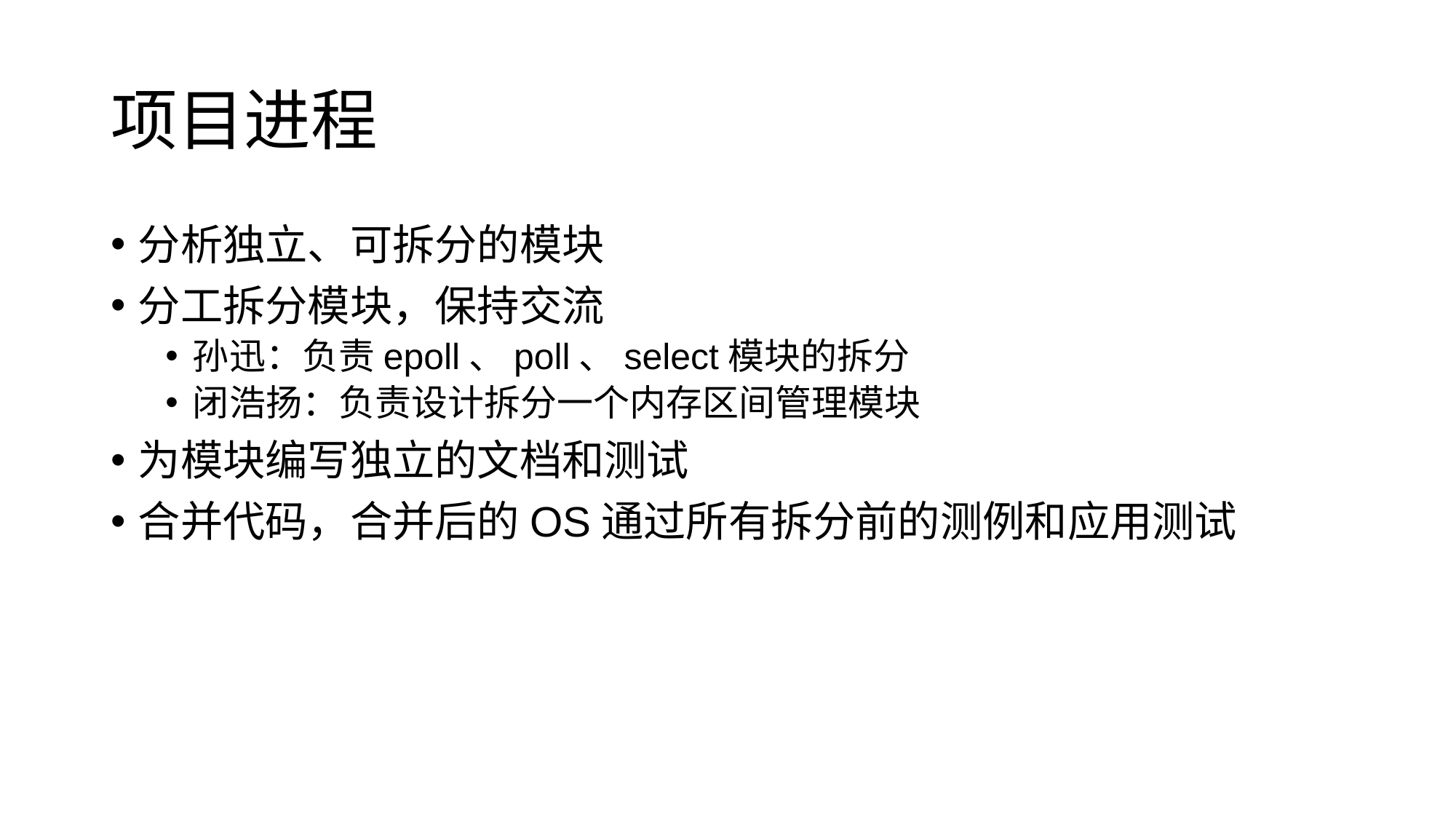

# 项目进程
分析独立、可拆分的模块
分工拆分模块，保持交流
孙迅：负责epoll、poll、select模块的拆分
闭浩扬：负责设计拆分一个内存区间管理模块
为模块编写独立的文档和测试
合并代码，合并后的OS通过所有拆分前的测例和应用测试